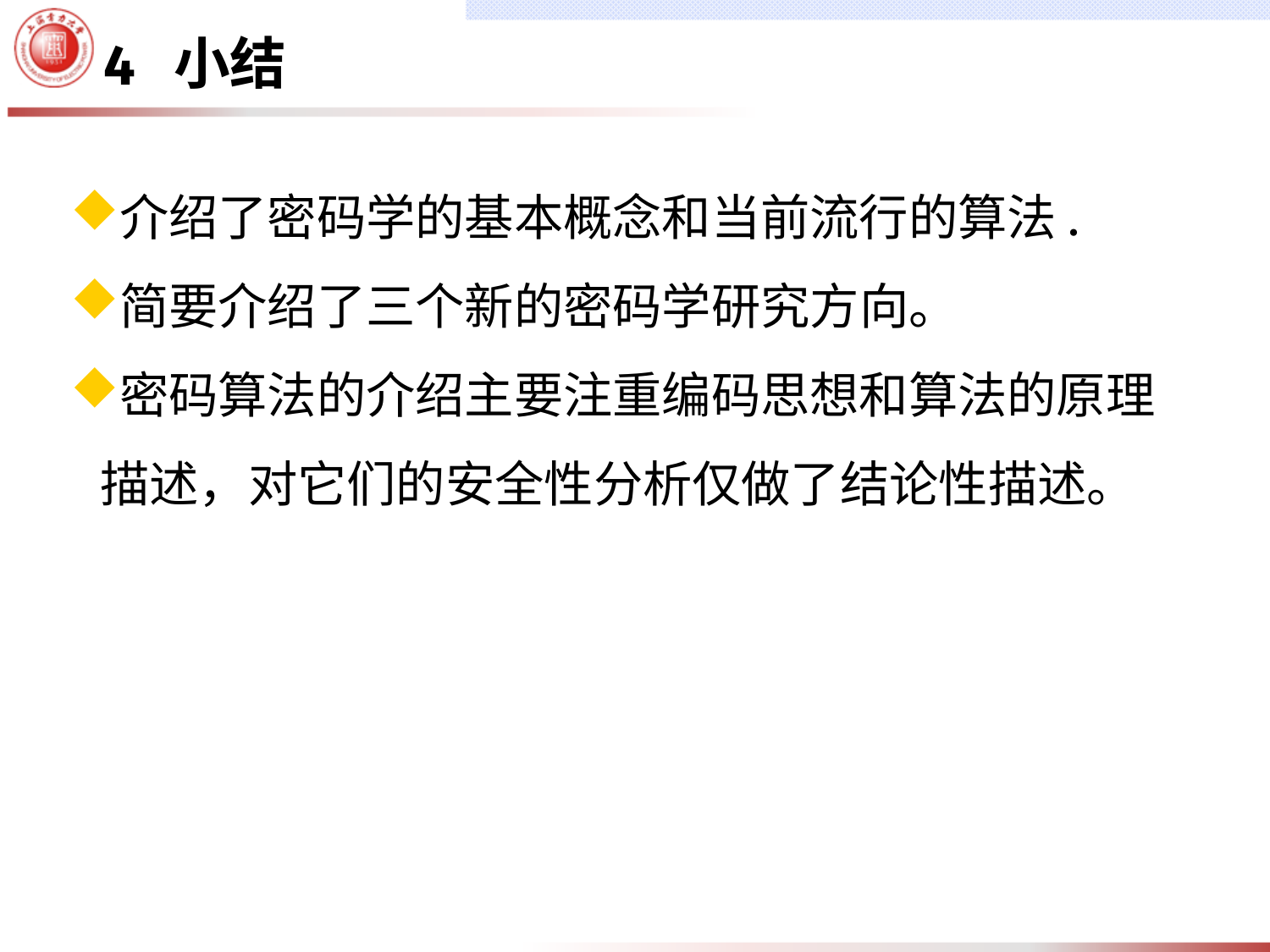

小结
4
介绍了密码学的基本概念和当前流行的算法.
简要介绍了三个新的密码学研究方向。
密码算法的介绍主要注重编码思想和算法的原理描述，对它们的安全性分析仅做了结论性描述。